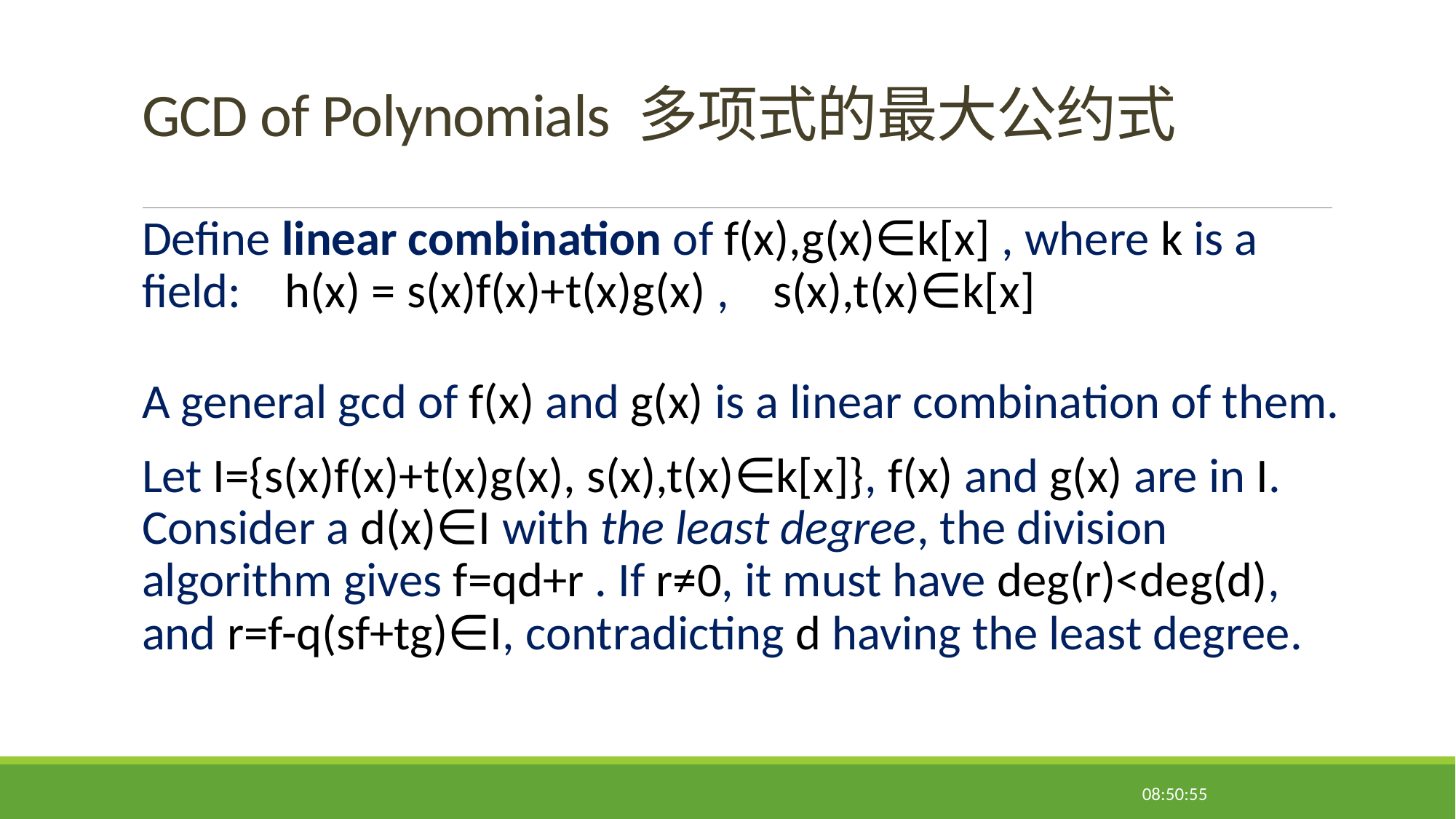

# GCD of Polynomials 多项式的最大公约式
Define linear combination of f(x),g(x)∈k[x] , where k is a field:    h(x) = s(x)f(x)+t(x)g(x) ,    s(x),t(x)∈k[x]

A general gcd of f(x) and g(x) is a linear combination of them.
Let I={s(x)f(x)+t(x)g(x), s(x),t(x)∈k[x]}, f(x) and g(x) are in I. Consider a d(x)∈I with the least degree, the division algorithm gives f=qd+r . If r≠0, it must have deg(r)<deg(d), and r=f-q(sf+tg)∈I, contradicting d having the least degree.
08:50:55